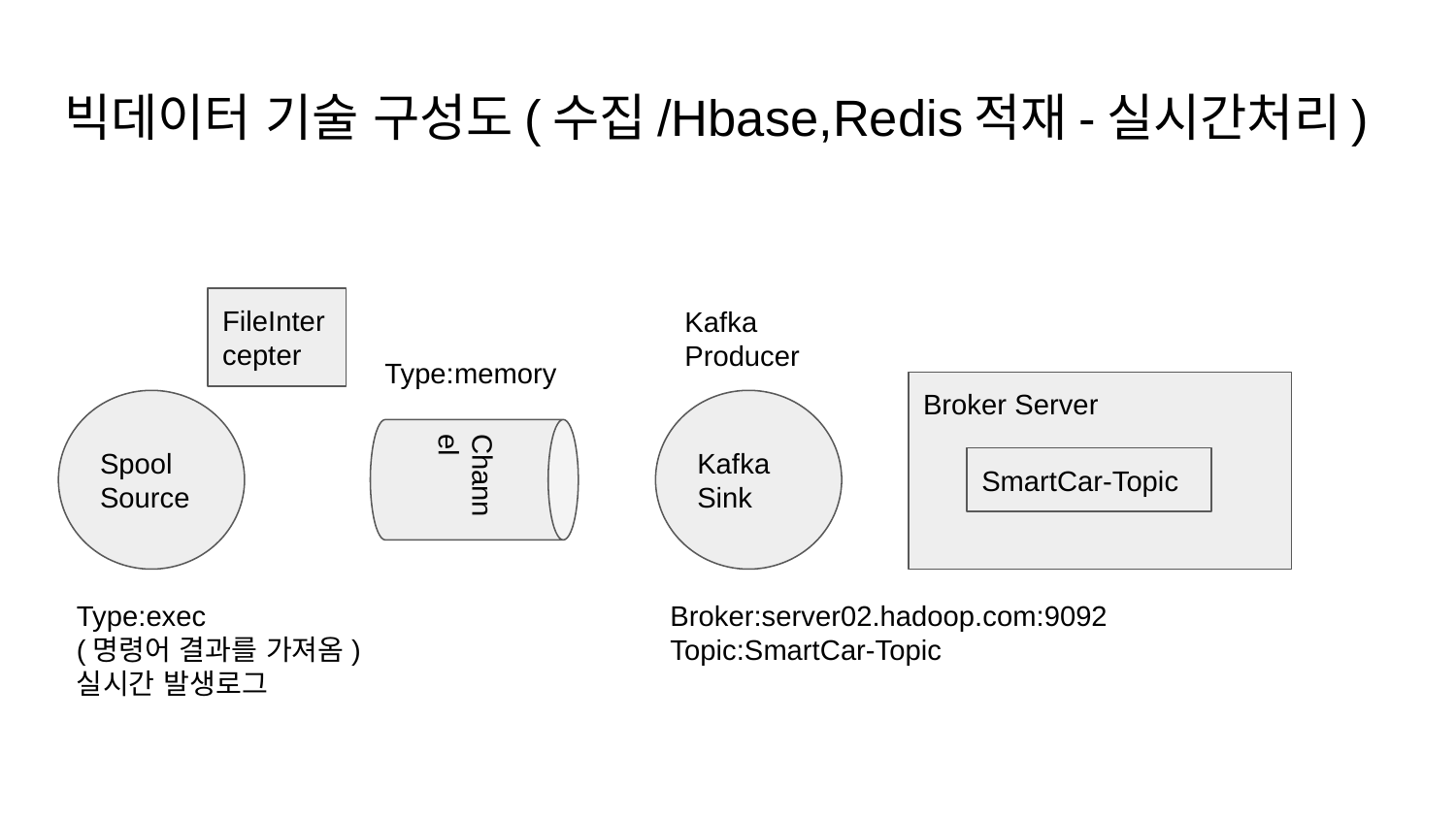

# 빅데이터 기술 구성도(수집/Hbase,Redis적재-실시간처리)
FileIntercepter
Kafka
Producer
Type:memory
Broker Server
Channel
Spool
Source
Kafka
Sink
SmartCar-Topic
Type:exec
(명령어 결과를 가져옴)
실시간 발생로그
Broker:server02.hadoop.com:9092
Topic:SmartCar-Topic